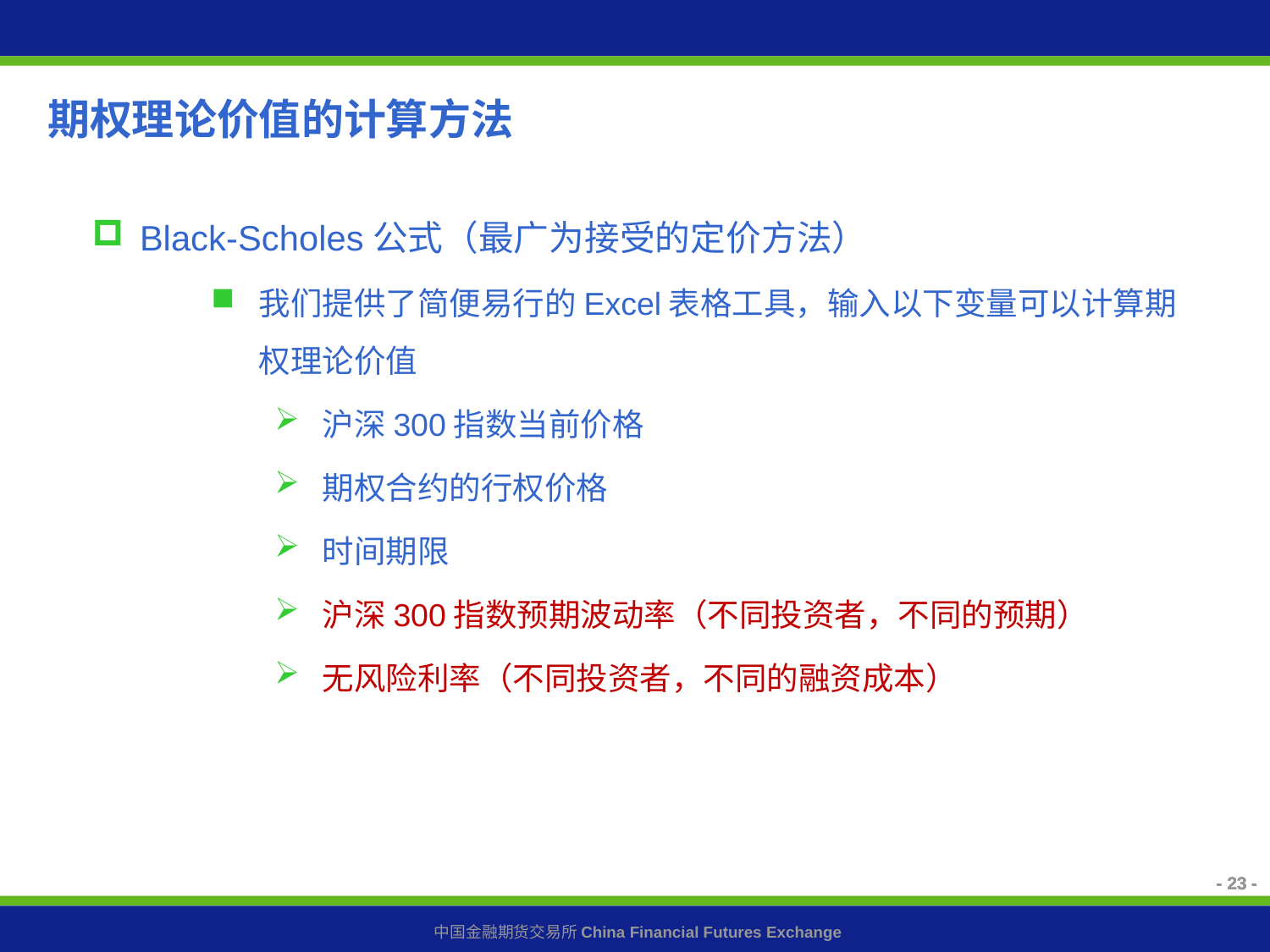

期权理论价值的计算方法
Black-Scholes公式（最广为接受的定价方法）
我们提供了简便易行的Excel表格工具，输入以下变量可以计算期权理论价值
沪深300指数当前价格
期权合约的行权价格
时间期限
沪深300指数预期波动率（不同投资者，不同的预期）
无风险利率（不同投资者，不同的融资成本）

- 23 -
- 23 -
- 23 -